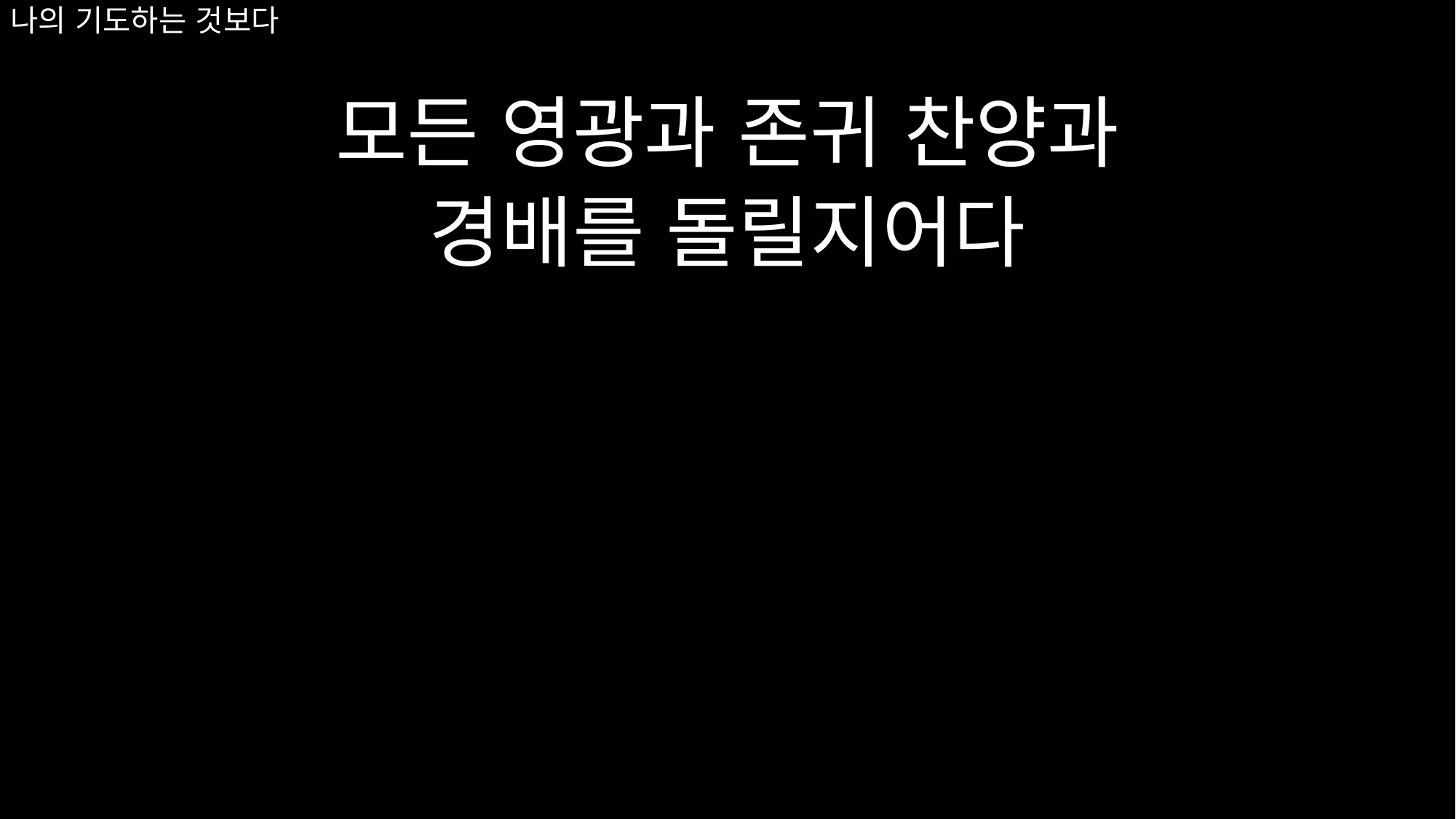

# 나의 기도하는 것보다
모든 영광과 존귀 찬양과
경배를 돌릴지어다